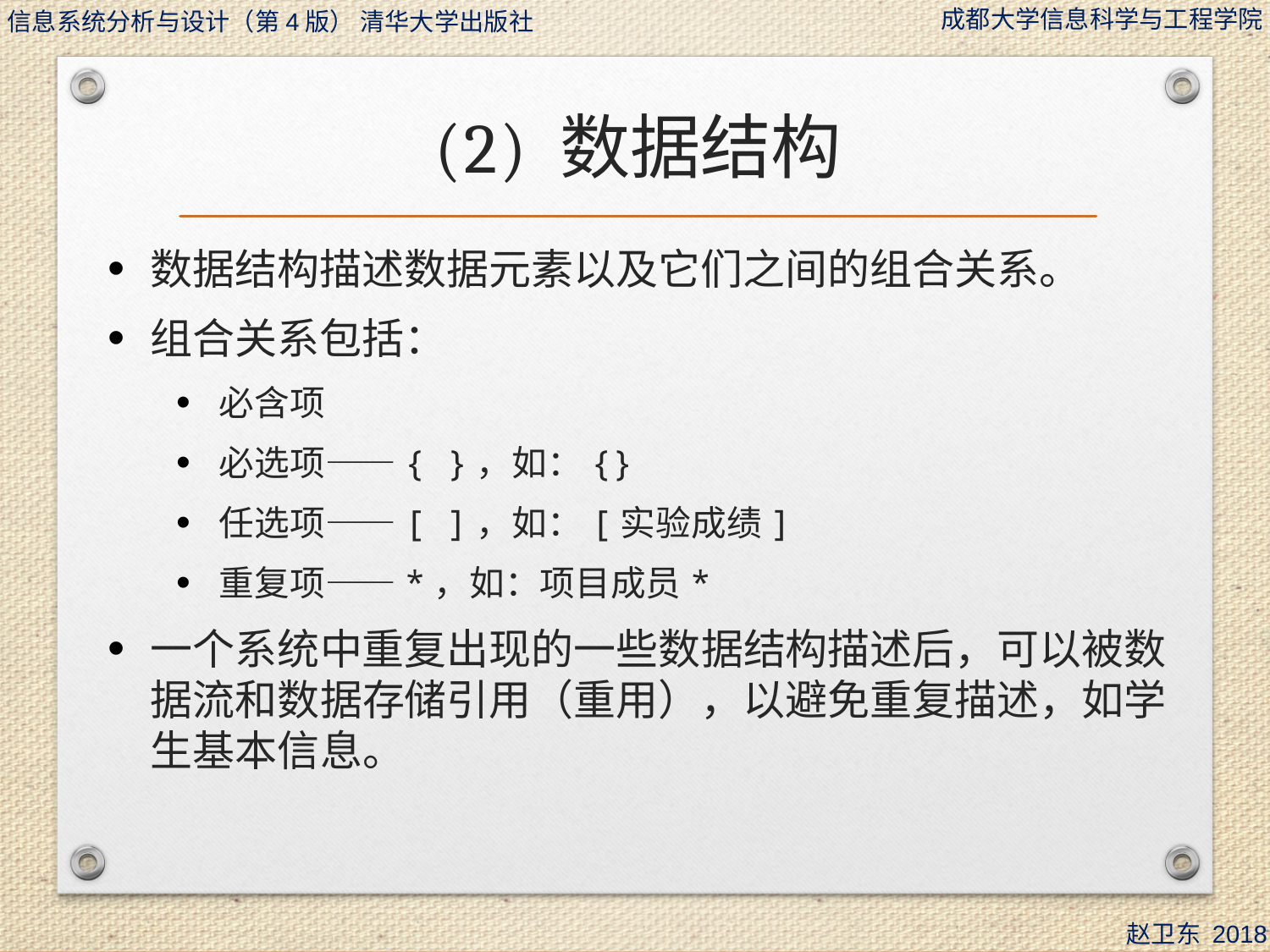

# (2) 数据结构
数据结构描述数据元素以及它们之间的组合关系。
组合关系包括：
必含项
必选项——{ }，如：{}
任选项——[ ]，如：[实验成绩]
重复项——*，如：项目成员*
一个系统中重复出现的一些数据结构描述后，可以被数据流和数据存储引用（重用），以避免重复描述，如学生基本信息。